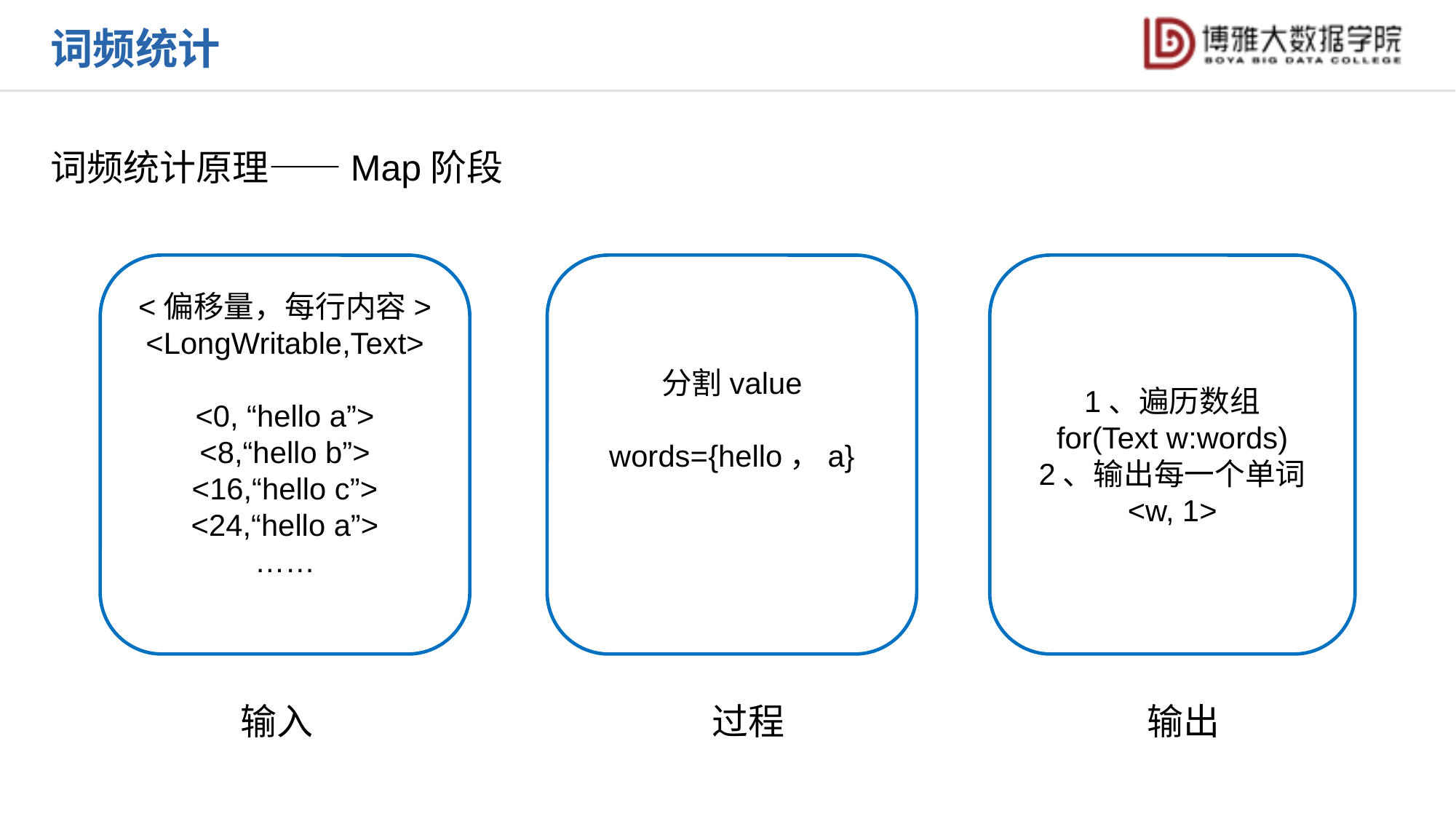

词频统计
词频统计原理——Map阶段

<偏移量，每行内容>
<LongWritable,Text>

<0, “hello a”>
<8,“hello b”>
<16,“hello c”>
<24,“hello a”>
……

分割value

words={hello，a}

1、遍历数组
for(Text w:words)
2、输出每一个单词
<w, 1>
输出
过程
输入